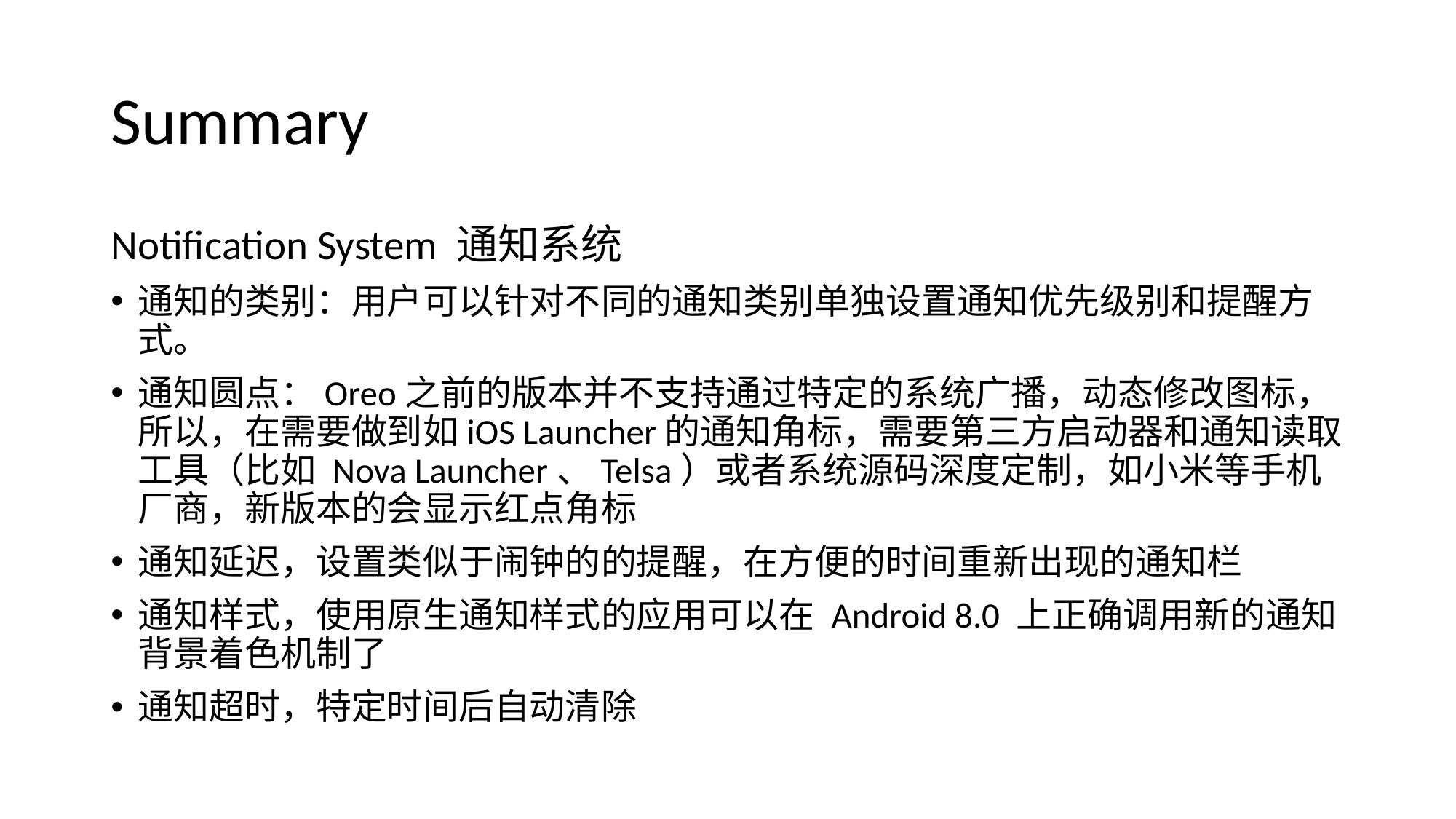

# Summary
Notification System 通知系统
通知的类别：用户可以针对不同的通知类别单独设置通知优先级别和提醒方式。
通知圆点：Oreo之前的版本并不支持通过特定的系统广播，动态修改图标，所以，在需要做到如iOS Launcher的通知角标，需要第三方启动器和通知读取工具（比如 Nova Launcher、Telsa）或者系统源码深度定制，如小米等手机厂商，新版本的会显示红点角标
通知延迟，设置类似于闹钟的的提醒，在方便的时间重新出现的通知栏
通知样式，使用原生通知样式的应用可以在 Android 8.0 上正确调用新的通知背景着色机制了
通知超时，特定时间后自动清除